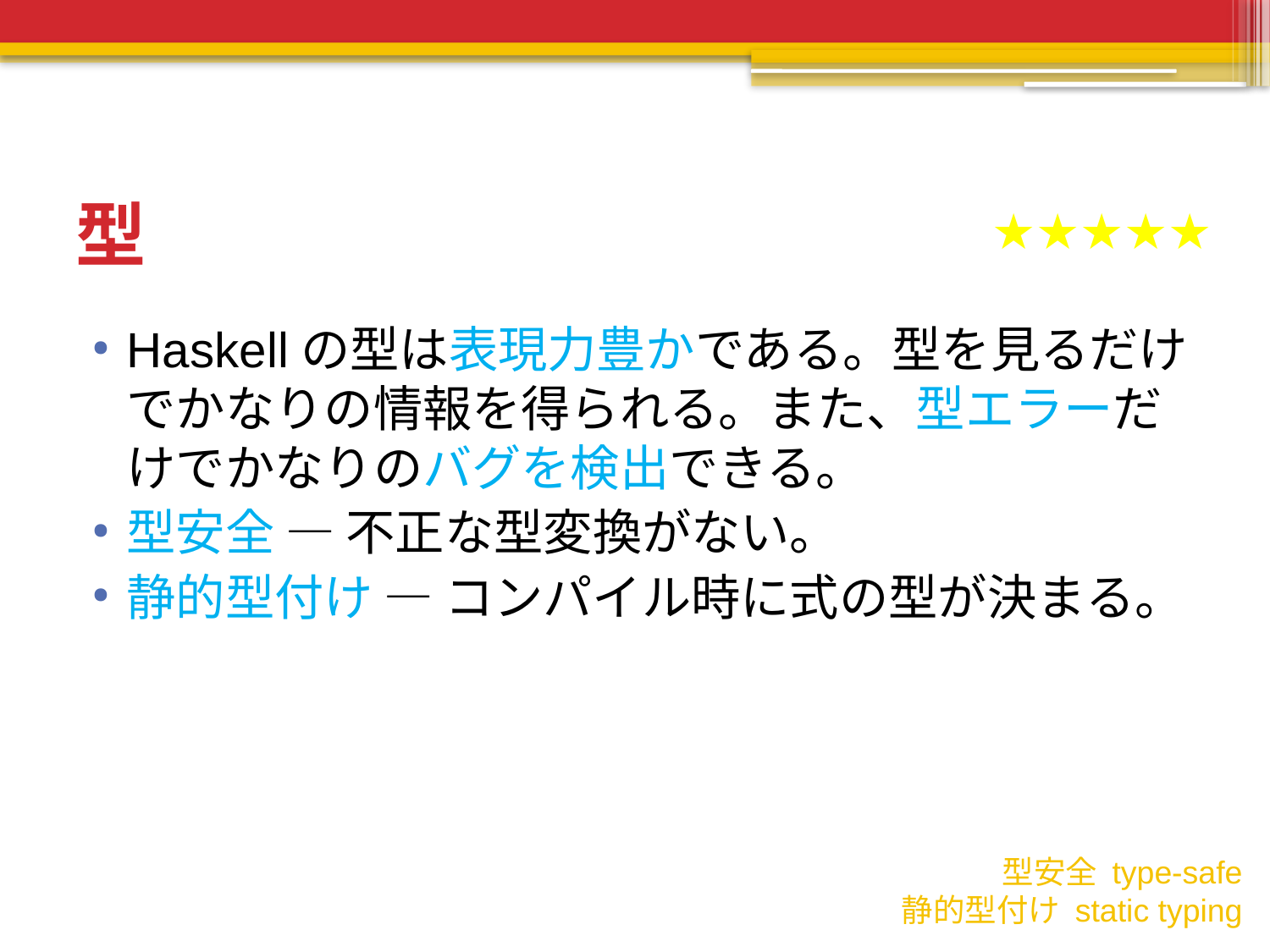

# 型
★★★★★
Haskellの型は表現力豊かである。型を見るだけでかなりの情報を得られる。また、型エラーだけでかなりのバグを検出できる。
型安全 ― 不正な型変換がない。
静的型付け ― コンパイル時に式の型が決まる。
型安全 type-safe
静的型付け static typing